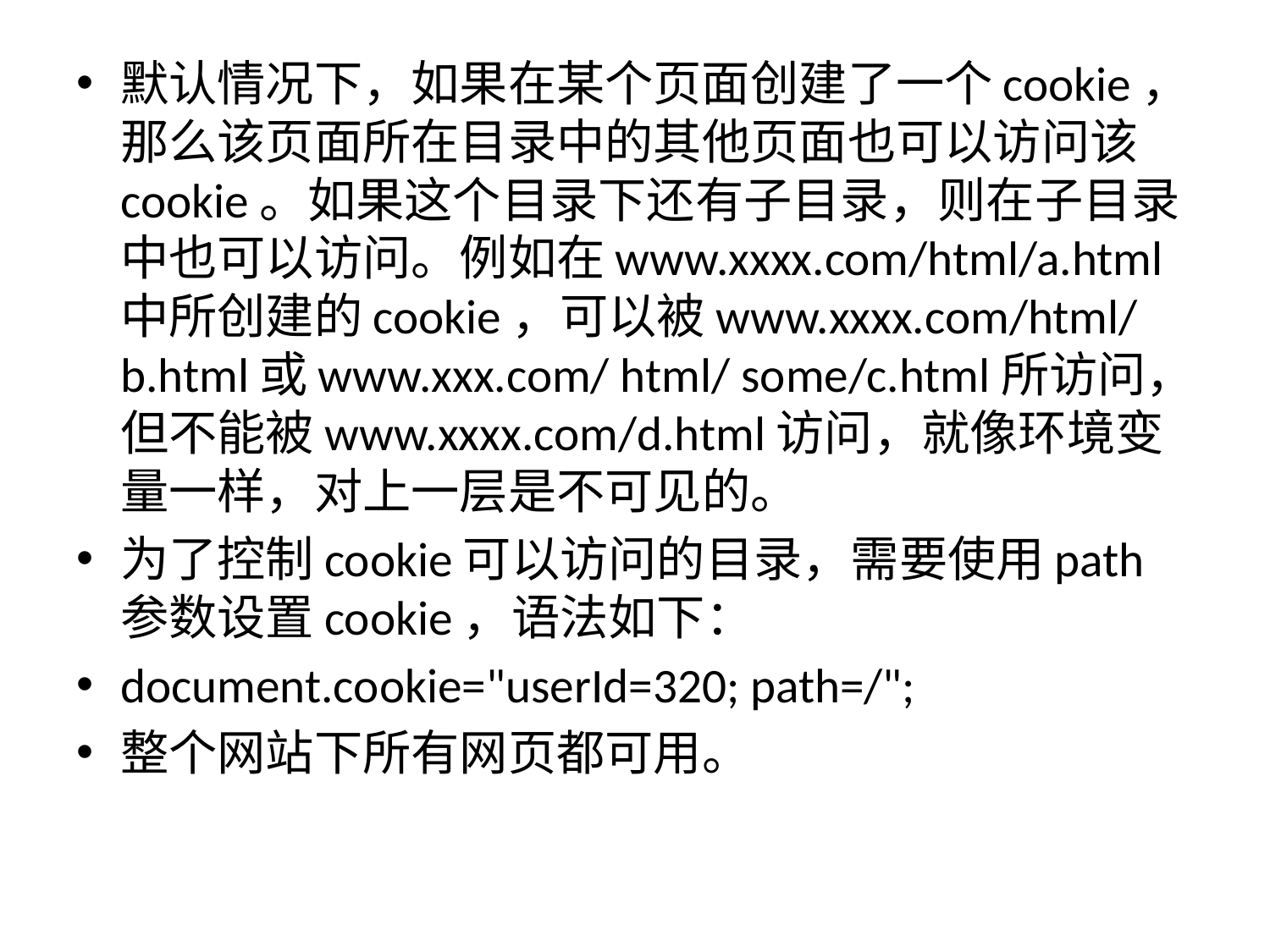

默认情况下，如果在某个页面创建了一个cookie，那么该页面所在目录中的其他页面也可以访问该cookie。如果这个目录下还有子目录，则在子目录中也可以访问。例如在www.xxxx.com/html/a.html中所创建的cookie，可以被www.xxxx.com/html/b.html或www.xxx.com/ html/ some/c.html所访问，但不能被www.xxxx.com/d.html访问，就像环境变量一样，对上一层是不可见的。
为了控制cookie可以访问的目录，需要使用path参数设置cookie，语法如下：
document.cookie="userId=320; path=/";
整个网站下所有网页都可用。